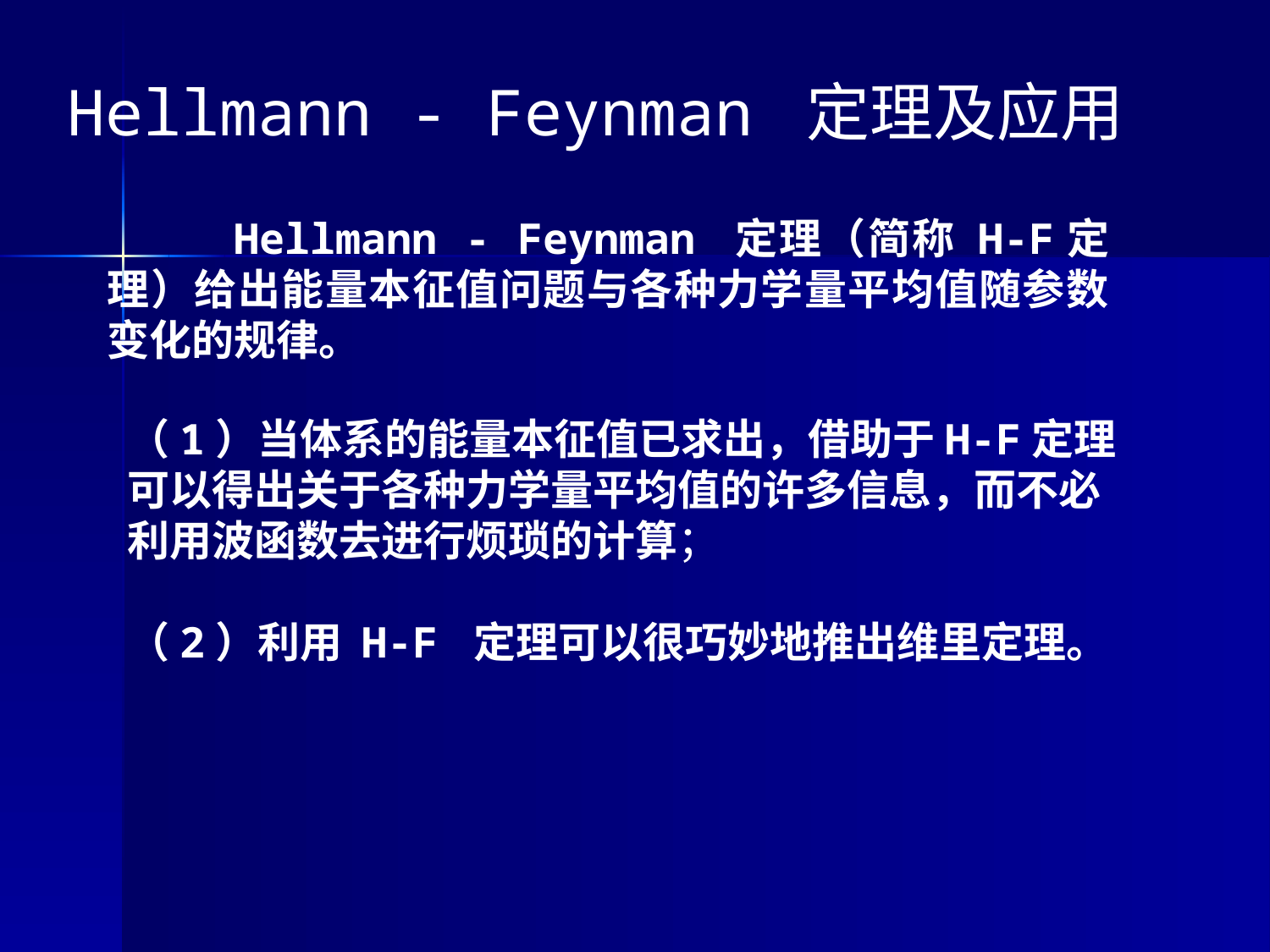

Hellmann - Feynman 定理及应用
	Hellmann - Feynman 定理（简称 H-F定理）给出能量本征值问题与各种力学量平均值随参数变化的规律。
（1）当体系的能量本征值已求出，借助于H-F定理可以得出关于各种力学量平均值的许多信息，而不必利用波函数去进行烦琐的计算；

（2）利用 H-F 定理可以很巧妙地推出维里定理。
8